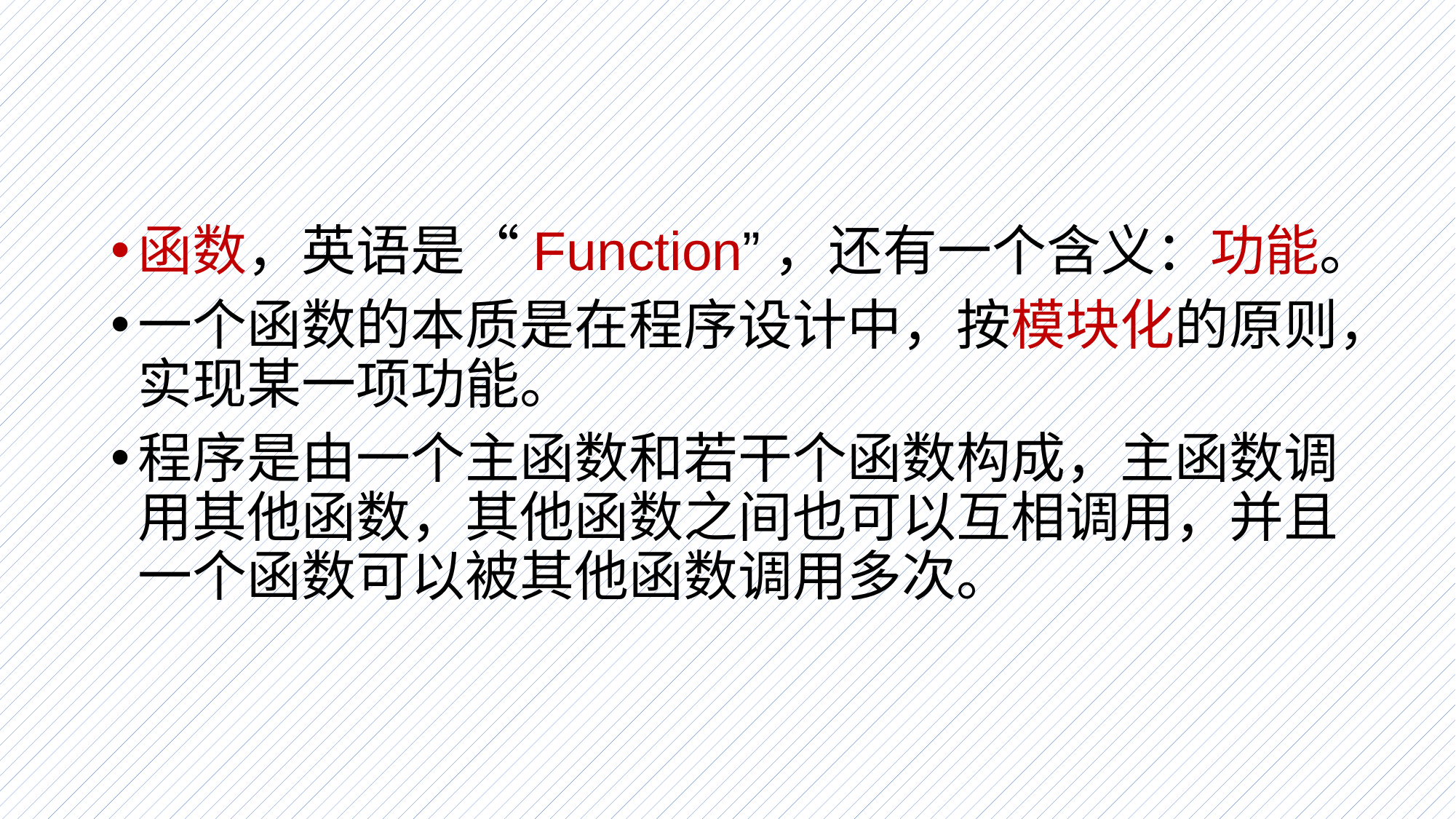

#
函数，英语是“Function”，还有一个含义：功能。
一个函数的本质是在程序设计中，按模块化的原则，实现某一项功能。
程序是由一个主函数和若干个函数构成，主函数调用其他函数，其他函数之间也可以互相调用，并且一个函数可以被其他函数调用多次。